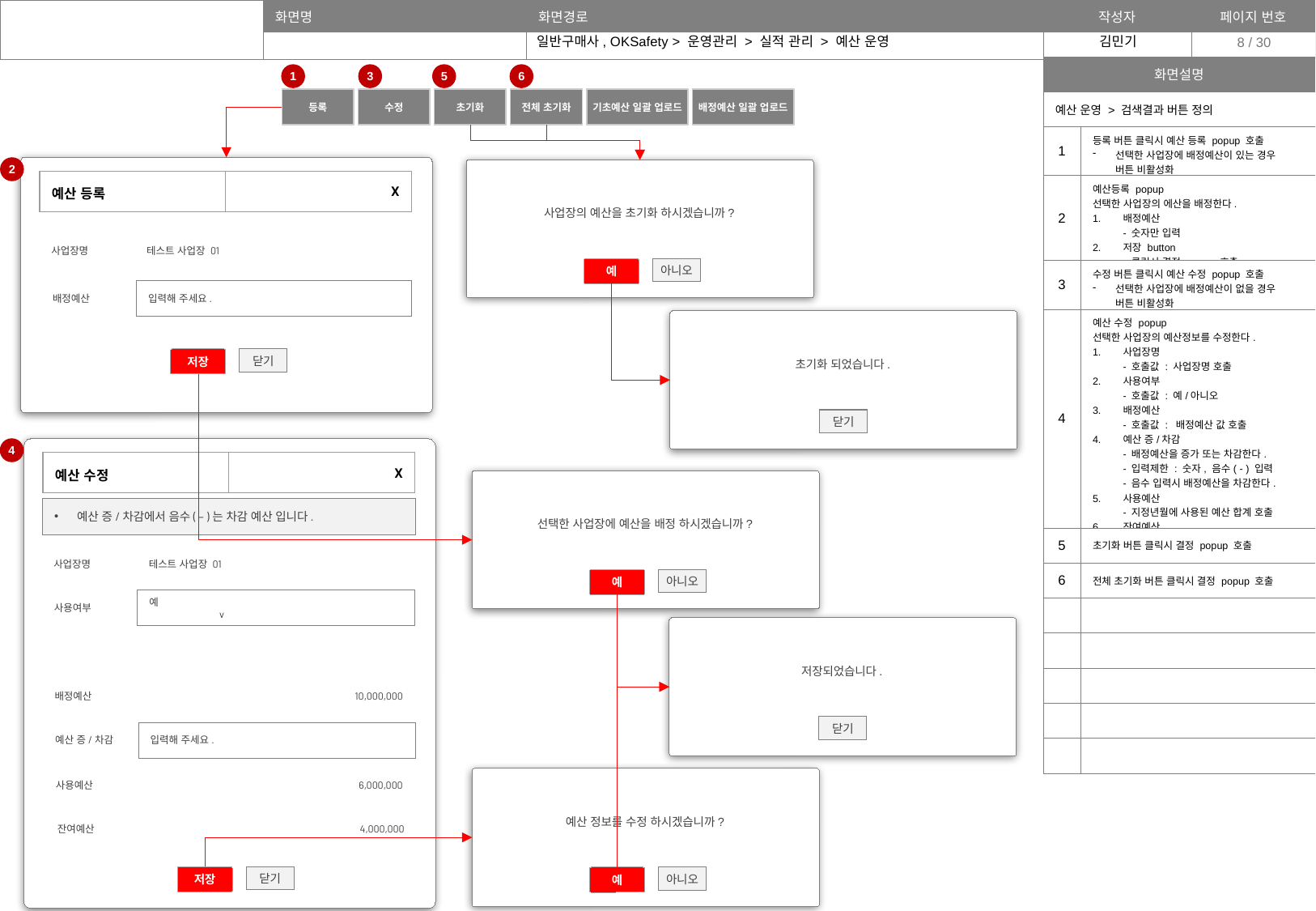

일반구매사, OKSafety > 운영관리 > 실적 관리 > 예산 운영
8
| 화면설명 |  |
| --- | --- |
| 예산 운영 > 검색결과 버튼 정의 |  |
| 1 | 등록 버튼 클릭시 예산 등록 popup 호출 선택한 사업장에 배정예산이 있는 경우 버튼 비활성화 |
| 2 | 예산등록 popup 선택한 사업장의 에산을 배정한다. 배정예산 - 숫자만 입력 저장 button - 클릭시 결정 popup 호출 |
| 3 | 수정 버튼 클릭시 예산 수정 popup 호출 선택한 사업장에 배정예산이 없을 경우 버튼 비활성화 |
| 4 | 예산 수정 popup 선택한 사업장의 예산정보를 수정한다. 사업장명 - 호출값 : 사업장명 호출 사용여부 - 호출값 : 예/아니오 배정예산 - 호출값 : 배정예산 값 호출 예산 증/차감 - 배정예산을 증가 또는 차감한다. - 입력제한 : 숫자, 음수( - ) 입력 - 음수 입력시 배정예산을 차감한다. 사용예산 - 지정년월에 사용된 예산 합계 호출 잔여예산 - 현재 남은 예산을 호출 저장 버튼 클릭시 결정 popup 호출 |
| 5 | 초기화 버튼 클릭시 결정 popup 호출 |
| 6 | 전체 초기화 버튼 클릭시 결정 popup 호출 |
|  |  |
|  |  |
|  |  |
|  |  |
|  |  |
1
3
5
6
등록
수정
초기화
전체 초기화
기초예산 일괄 업로드
배정예산 일괄 업로드
2

| 예산 등록 | X |
| --- | --- |
>>
⋯
>
3
4
5
<
1
2
<<
사업장명
테스트 사업장 01
배정예산
입력해 주세요.
저장
닫기

사업장의 예산을 초기화 하시겠습니까?
예
아니오

초기화 되었습니다.
닫기
4

| 예산 수정 | X |
| --- | --- |
예산 증/차감에서 음수( – )는 차감 예산 입니다.
사업장명
테스트 사업장 01
사용여부
예                                                                                                               v
배정예산
10,000,000
예산 증/차감
입력해 주세요.
사용예산
6,000,000
잔여예산
4,000,000
저장
닫기

선택한 사업장에 예산을 배정 하시겠습니까?
예
아니오

저장되었습니다.
닫기

예산 정보를 수정 하시겠습니까?
예
아니오